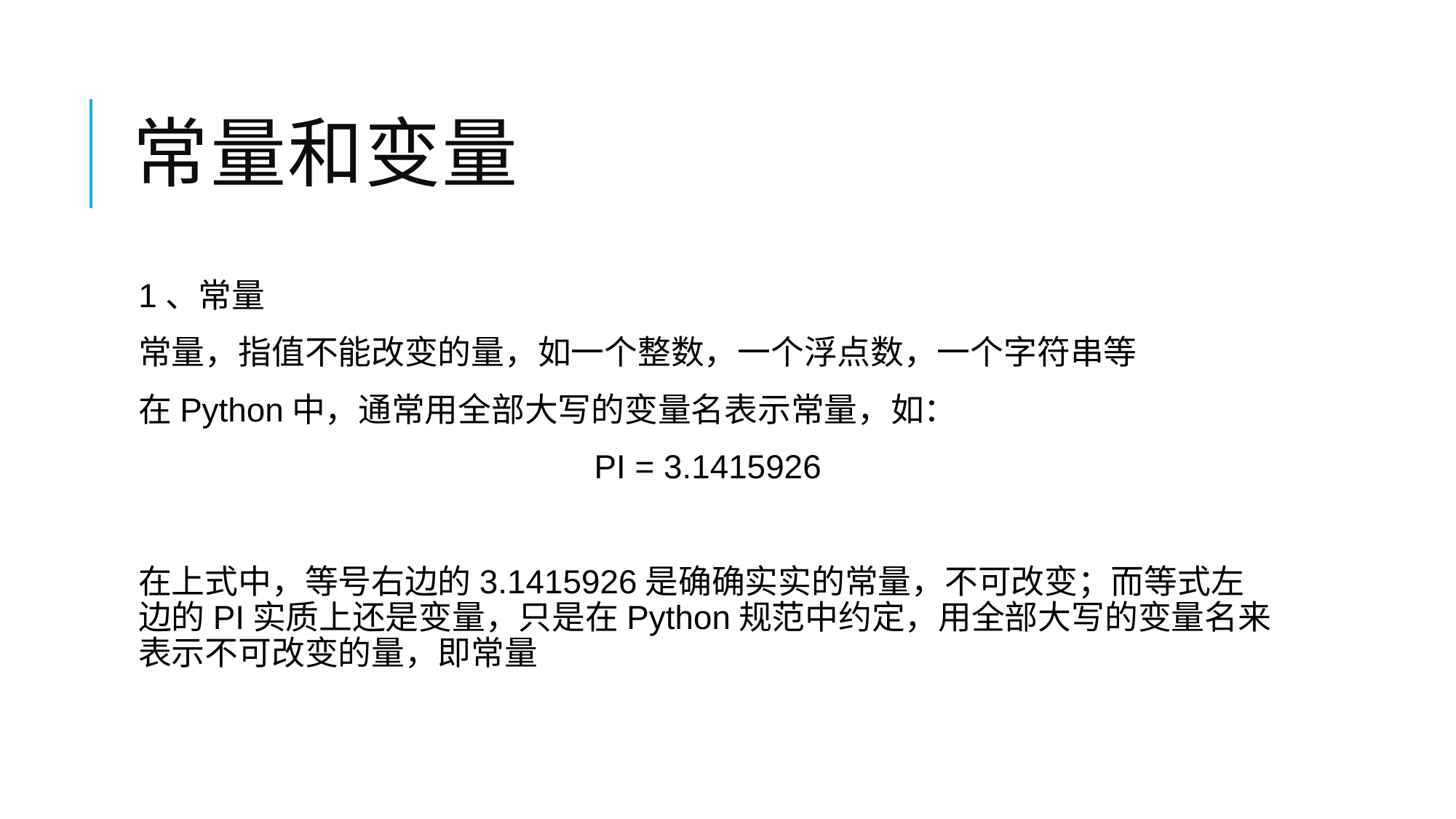

# 常量和变量
1、常量
常量，指值不能改变的量，如一个整数，一个浮点数，一个字符串等
在Python中，通常用全部大写的变量名表示常量，如：
PI = 3.1415926

在上式中，等号右边的3.1415926是确确实实的常量，不可改变；而等式左边的PI实质上还是变量，只是在Python规范中约定，用全部大写的变量名来表示不可改变的量，即常量